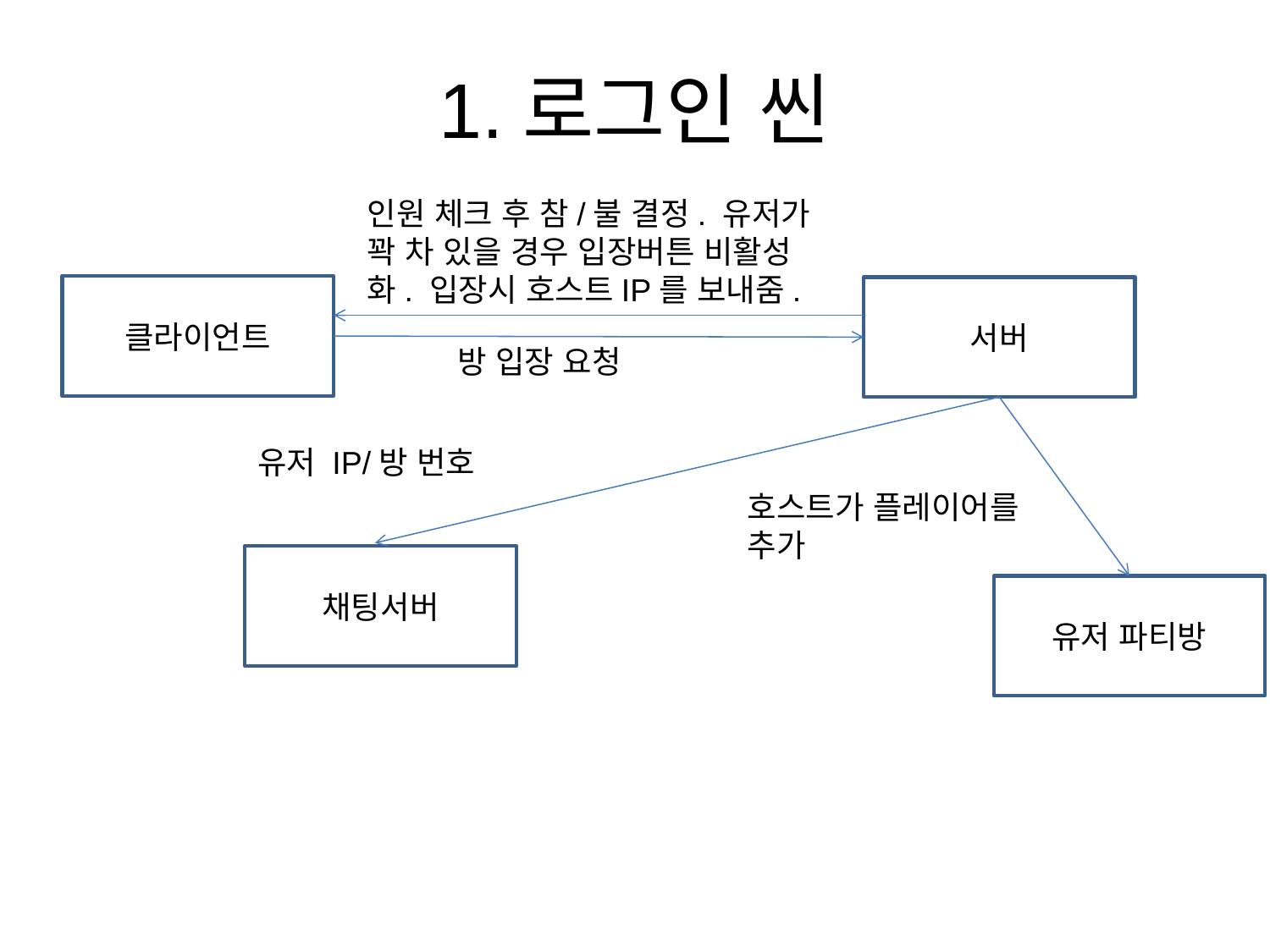

# 1.로그인 씬
인원 체크 후 참/불 결정. 유저가 꽉 차 있을 경우 입장버튼 비활성화. 입장시 호스트IP를 보내줌.
클라이언트
서버
방 입장 요청
유저 IP/방 번호
호스트가 플레이어를 추가
채팅서버
유저 파티방